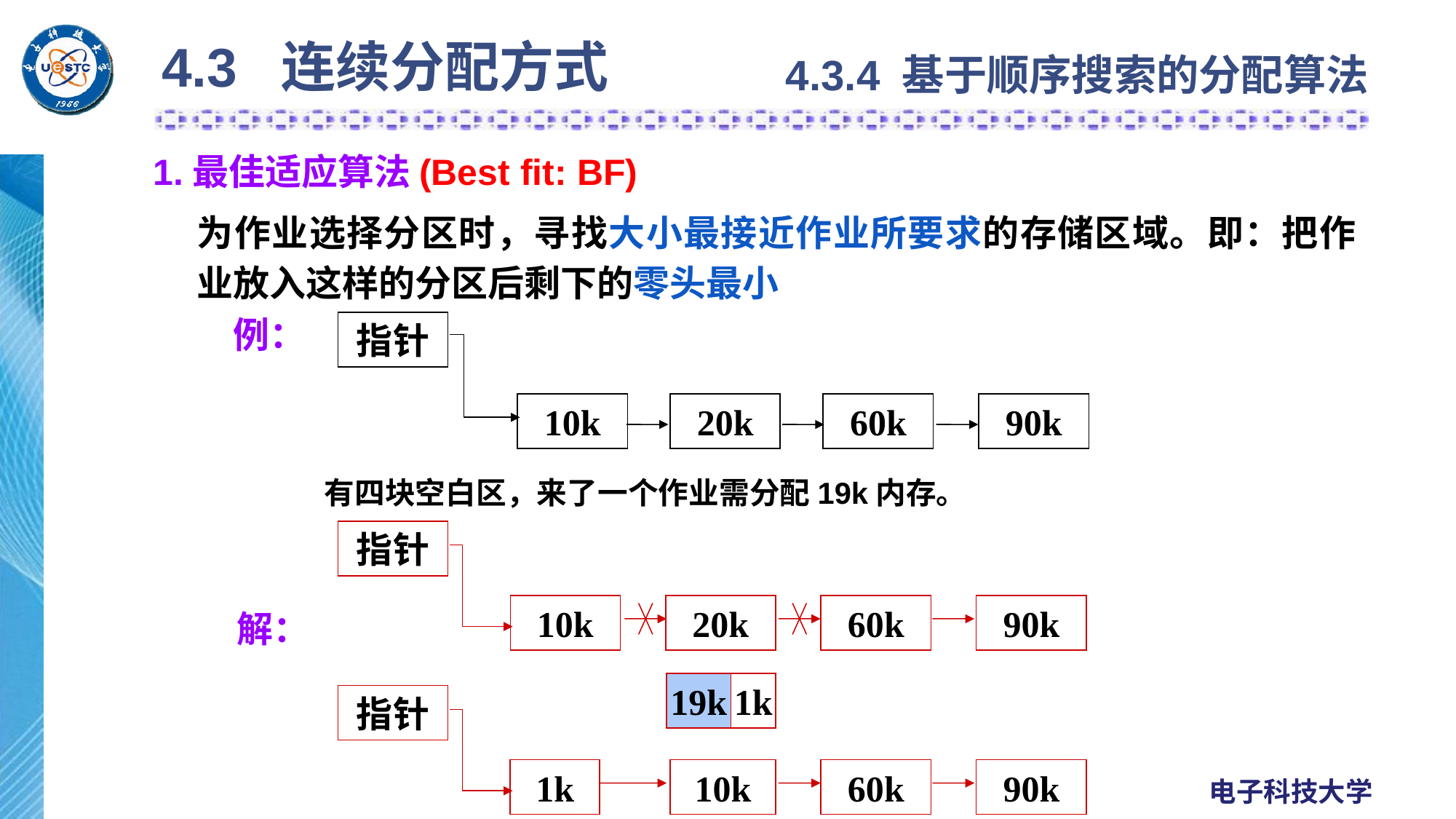

4.3  连续分配方式
# 4.3.4 基于顺序搜索的分配算法
1.最佳适应算法(Best fit: BF)
为作业选择分区时，寻找大小最接近作业所要求的存储区域。即：把作业放入这样的分区后剩下的零头最小
例：
指针

10k
20k
60k
90k

有四块空白区，来了一个作业需分配19k内存。
指针

10k
20k
60k
90k

19k
1k
解：
指针

1k
10k
60k
90k